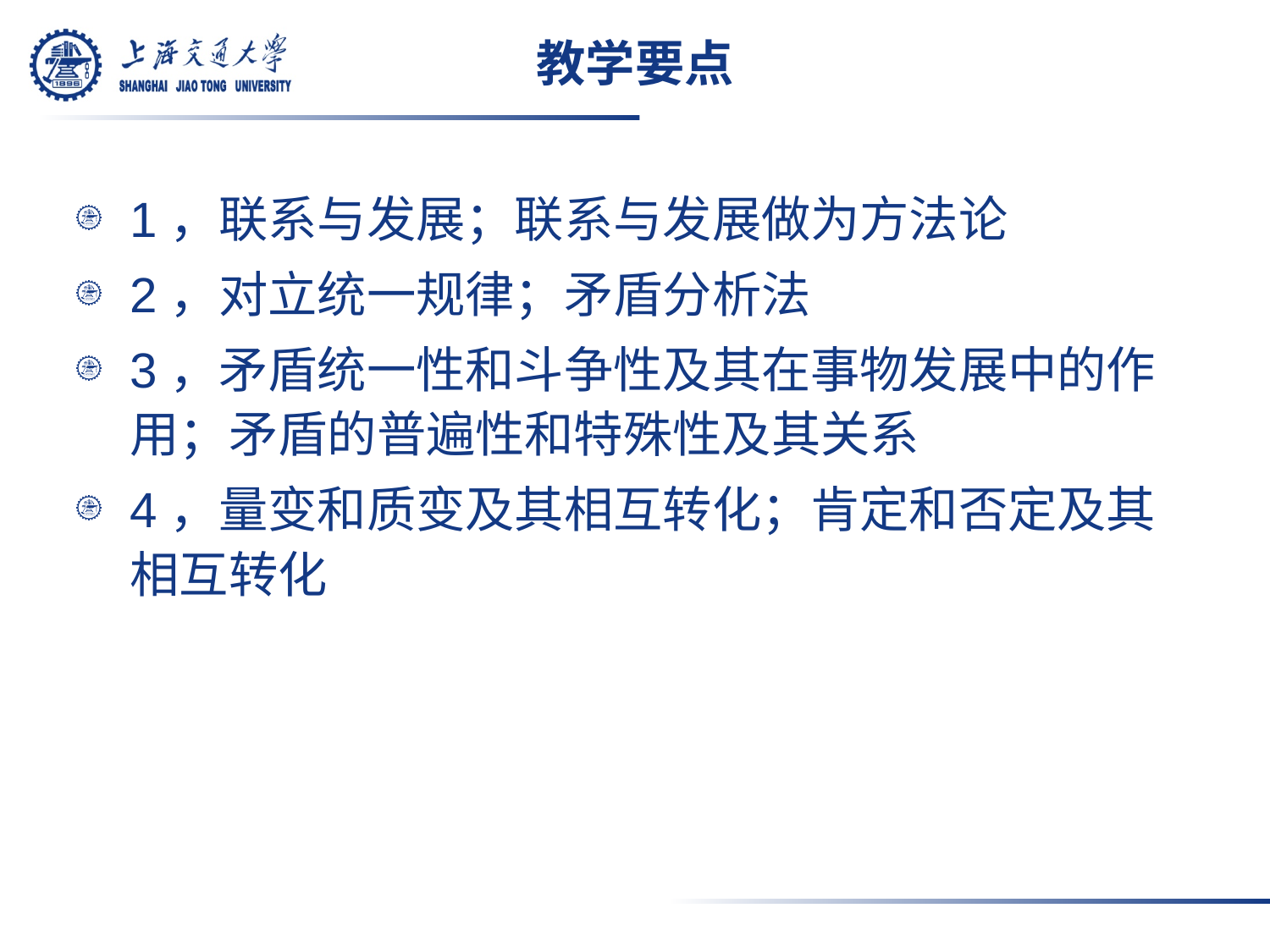

# 教学要点
1，联系与发展；联系与发展做为方法论
2，对立统一规律；矛盾分析法
3，矛盾统一性和斗争性及其在事物发展中的作用；矛盾的普遍性和特殊性及其关系
4，量变和质变及其相互转化；肯定和否定及其相互转化